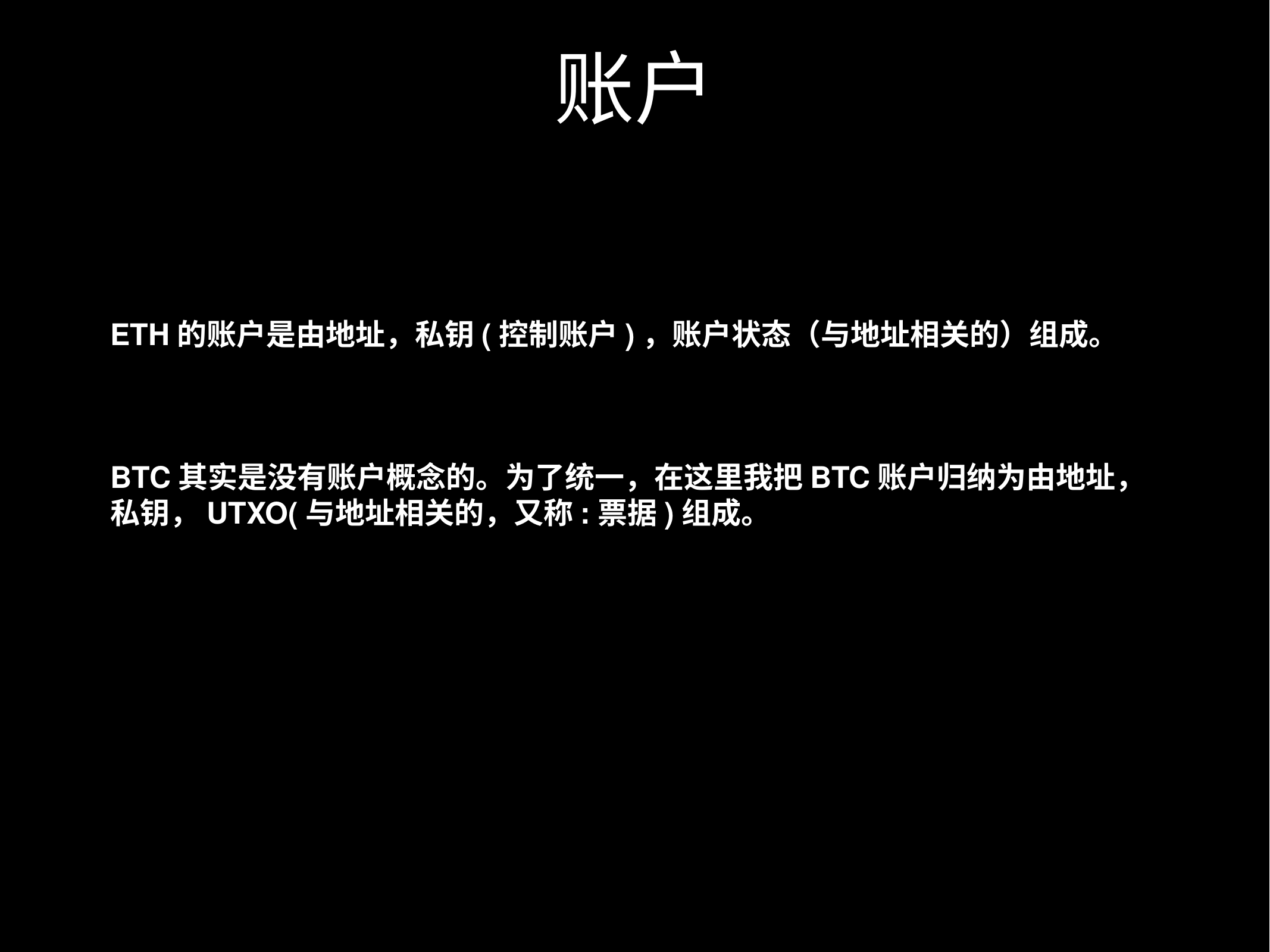

# 账户
ETH的账户是由地址，私钥(控制账户)，账户状态（与地址相关的）组成。

BTC其实是没有账户概念的。为了统一，在这里我把BTC账户归纳为由地址，私钥，UTXO(与地址相关的，又称:票据)组成。